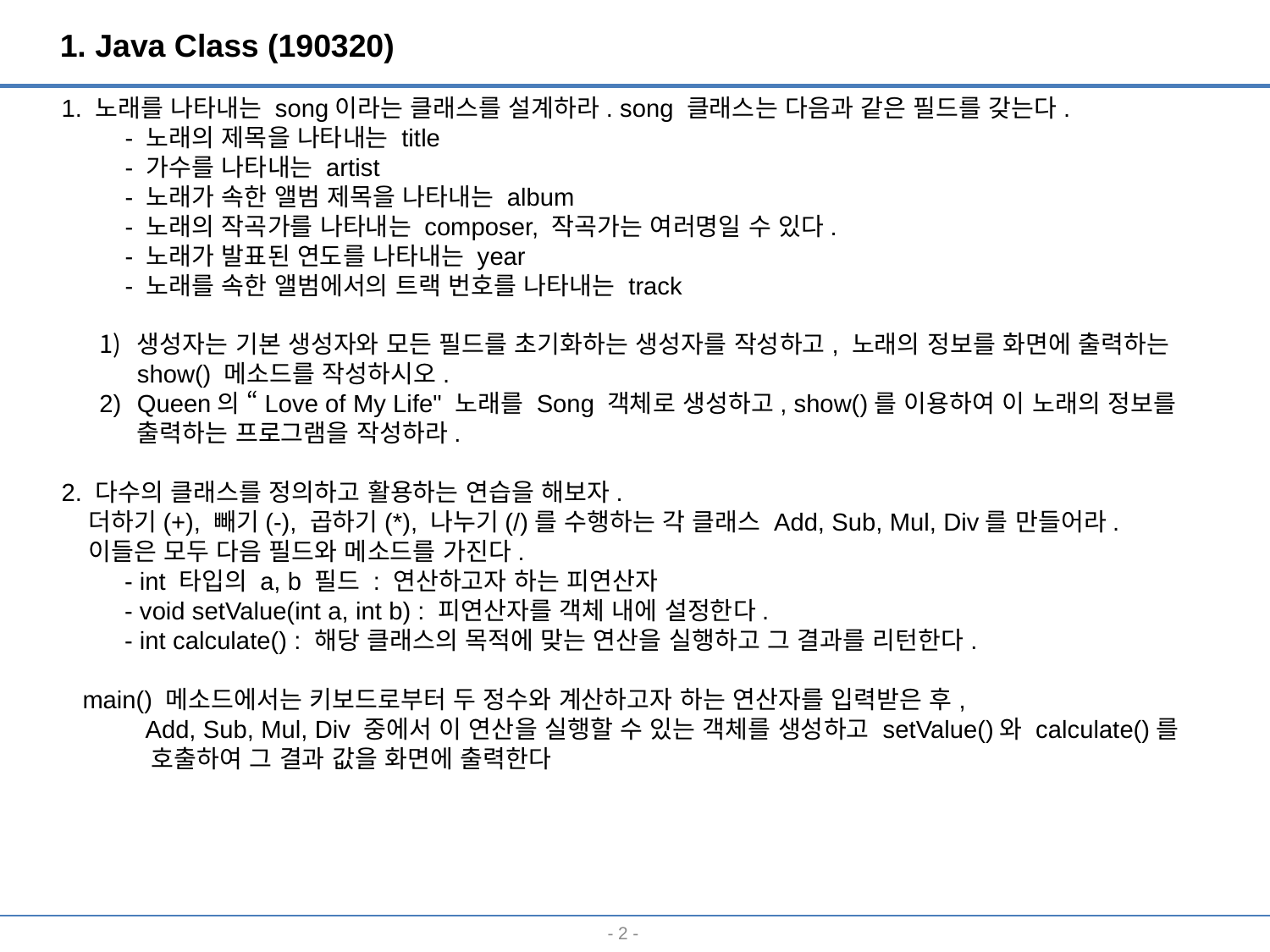

1. Java Class (190320)
1. 노래를 나타내는 song이라는 클래스를 설계하라. song 클래스는 다음과 같은 필드를 갖는다.
- 노래의 제목을 나타내는 title
- 가수를 나타내는 artist
- 노래가 속한 앨범 제목을 나타내는 album
- 노래의 작곡가를 나타내는 composer, 작곡가는 여러명일 수 있다.
- 노래가 발표된 연도를 나타내는 year
- 노래를 속한 앨범에서의 트랙 번호를 나타내는 track

생성자는 기본 생성자와 모든 필드를 초기화하는 생성자를 작성하고, 노래의 정보를 화면에 출력하는 show() 메소드를 작성하시오.
Queen의 “Love of My Life" 노래를 Song 객체로 생성하고, show()를 이용하여 이 노래의 정보를 출력하는 프로그램을 작성하라.

2. 다수의 클래스를 정의하고 활용하는 연습을 해보자.
   더하기(+), 빼기(-), 곱하기(*), 나누기(/)를 수행하는 각 클래스 Add, Sub, Mul, Div를 만들어라.
   이들은 모두 다음 필드와 메소드를 가진다.
- int 타입의 a, b 필드 : 연산하고자 하는 피연산자
- void setValue(int a, int b) : 피연산자를 객체 내에 설정한다.
- int calculate() : 해당 클래스의 목적에 맞는 연산을 실행하고 그 결과를 리턴한다.
   main() 메소드에서는 키보드로부터 두 정수와 계산하고자 하는 연산자를 입력받은 후,
   Add, Sub, Mul, Div 중에서 이 연산을 실행할 수 있는 객체를 생성하고 setValue()와 calculate()를
   호출하여 그 결과 값을 화면에 출력한다
- 2 -